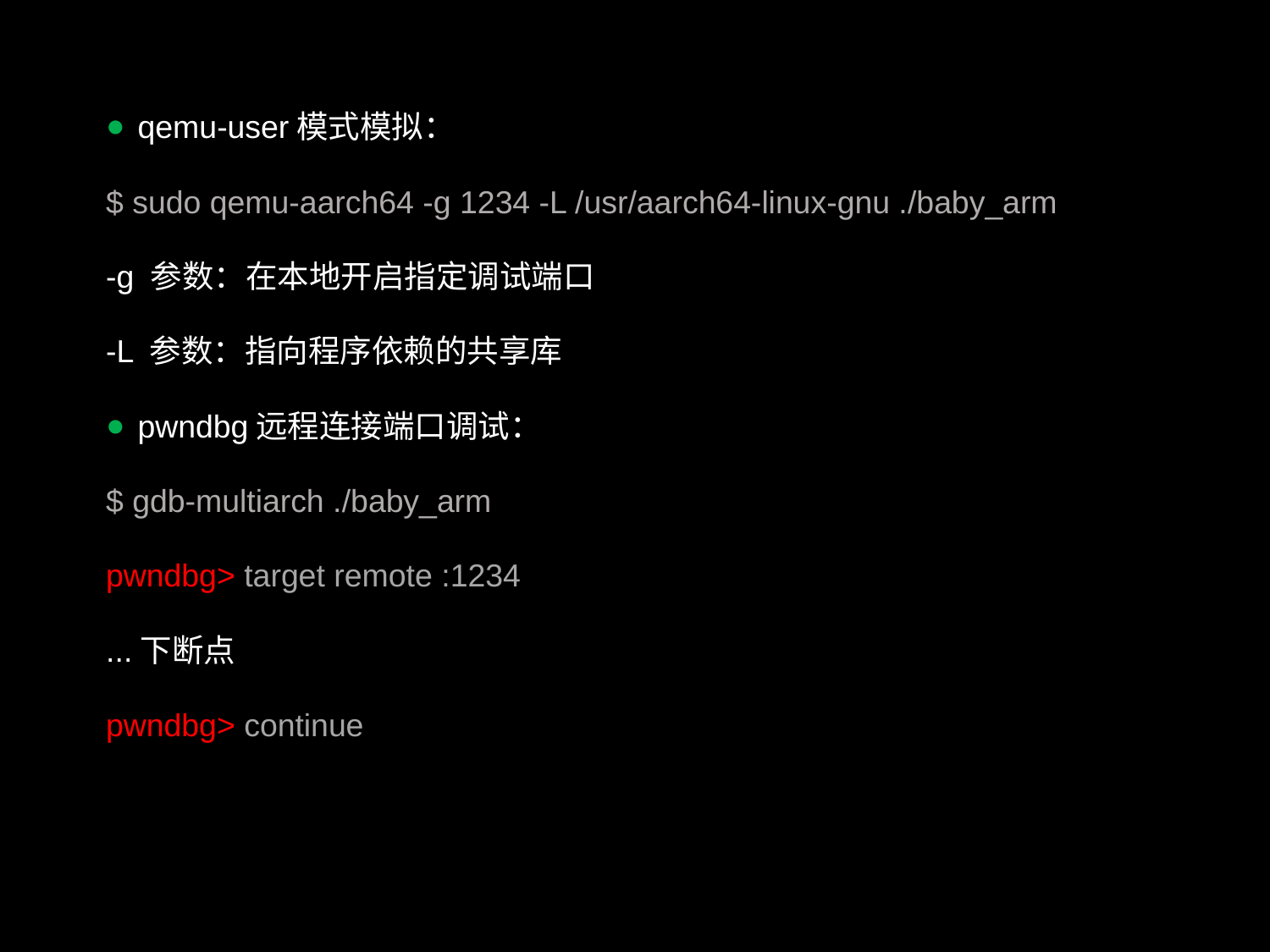

qemu-user模式模拟：
$ sudo qemu-aarch64 -g 1234 -L /usr/aarch64-linux-gnu ./baby_arm
-g 参数：在本地开启指定调试端口
-L 参数：指向程序依赖的共享库
pwndbg远程连接端口调试：
$ gdb-multiarch ./baby_arm
pwndbg> target remote :1234
...下断点
pwndbg> continue